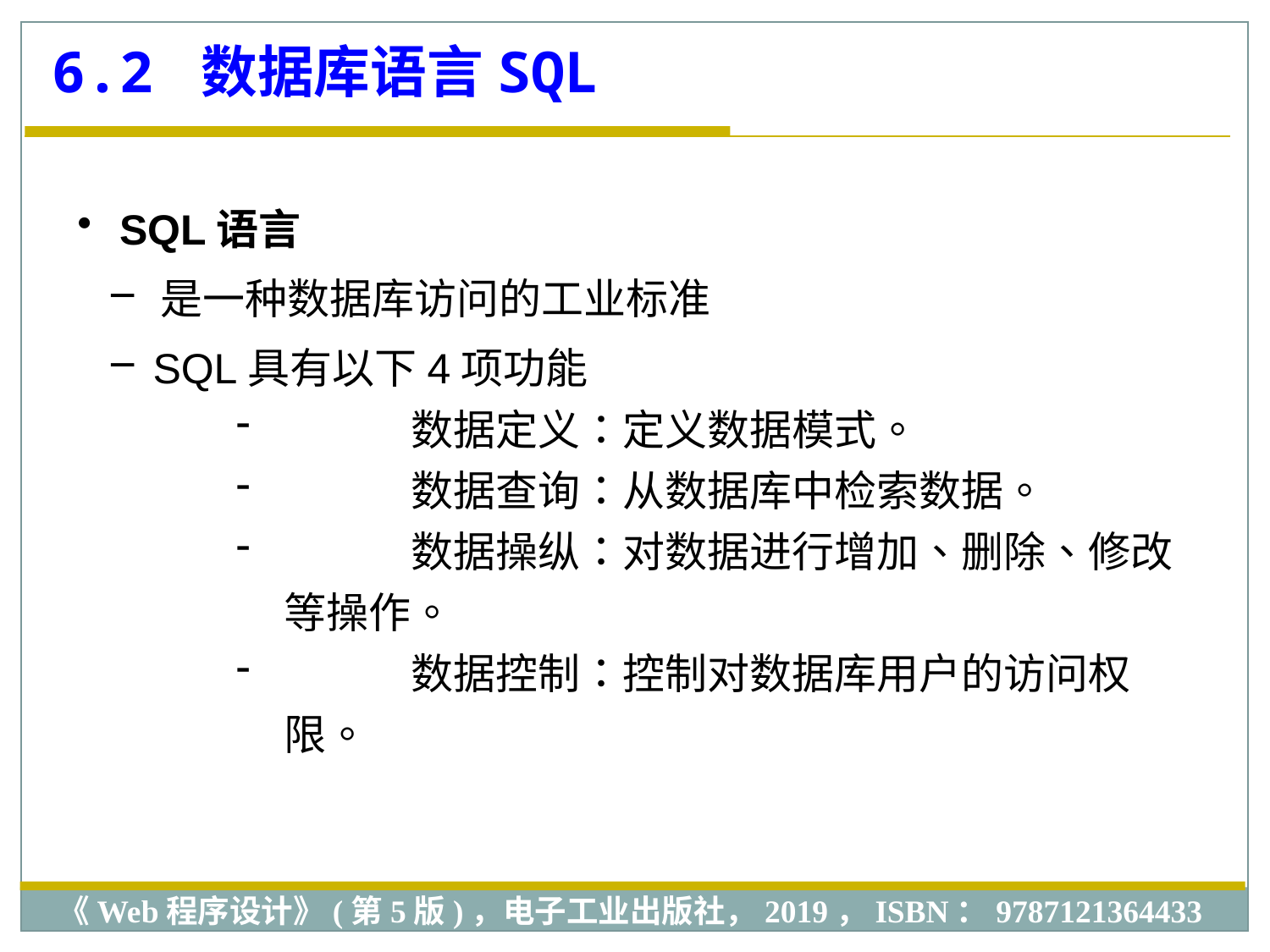

6.2 数据库语言SQL
 SQL语言
 是一种数据库访问的工业标准
 SQL具有以下4项功能
	数据定义：定义数据模式。
	数据查询：从数据库中检索数据。
	数据操纵：对数据进行增加、删除、修改等操作。
	数据控制：控制对数据库用户的访问权限。